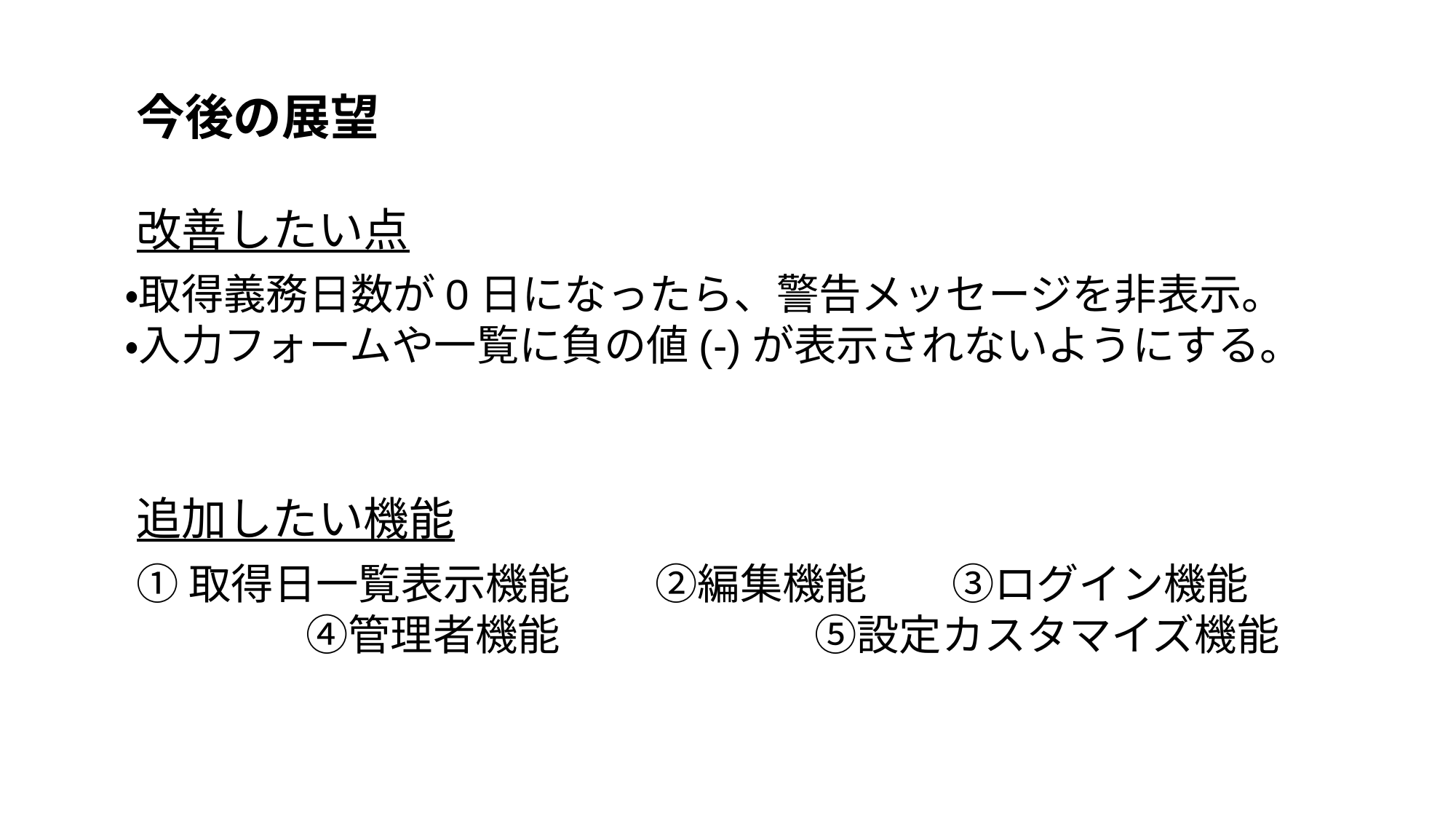

今後の展望
改善したい点
・取得義務日数が0日になったら、警告メッセージを非表示。
・入力フォームや一覧に負の値(-)が表示されないようにする。
追加したい機能
①取得日一覧表示機能　　②編集機能　　③ログイン機能　　　　　　④管理者機能　　　　　　⑤設定カスタマイズ機能